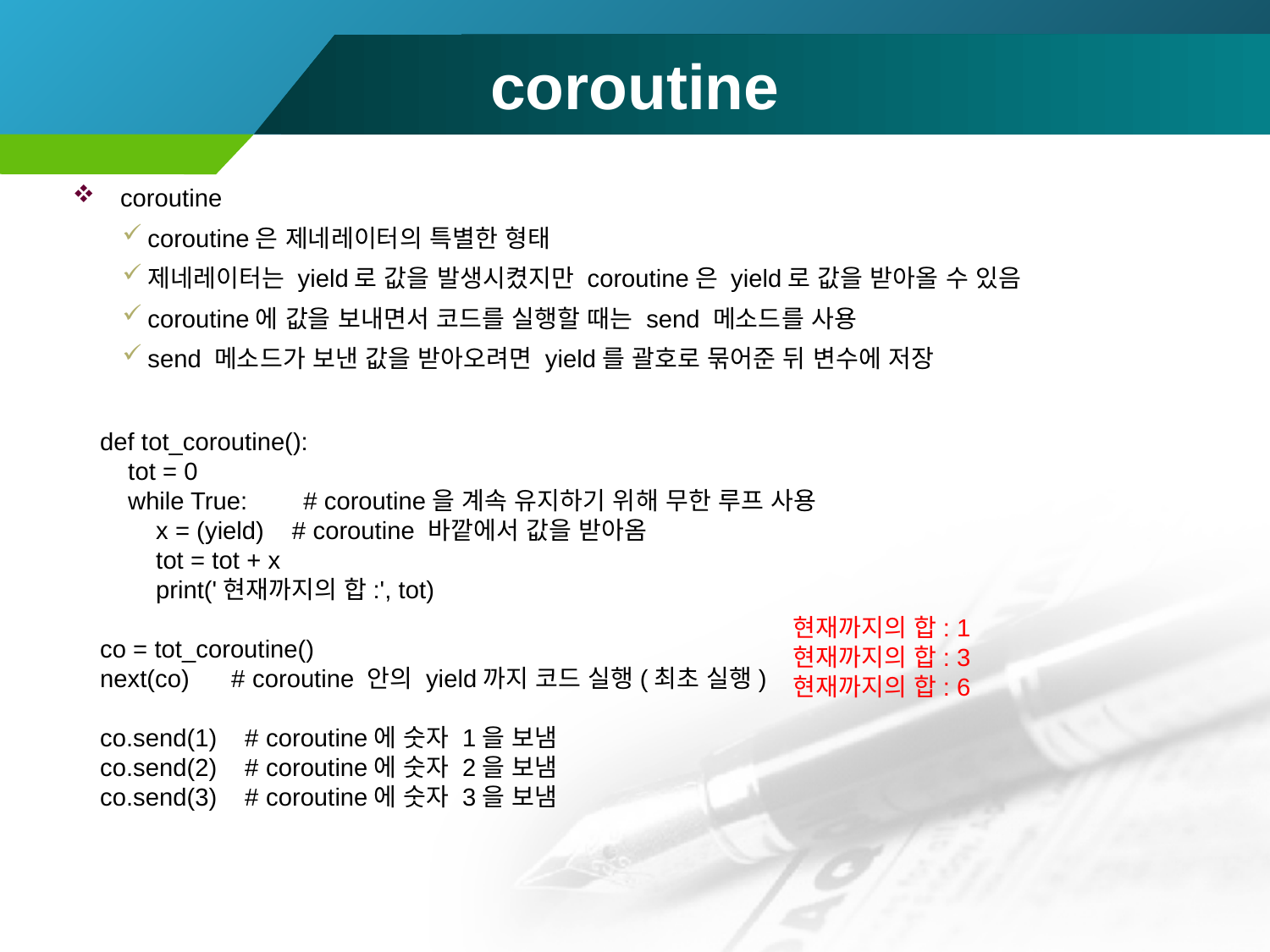

# coroutine
coroutine
coroutine은 제네레이터의 특별한 형태
제네레이터는 yield로 값을 발생시켰지만 coroutine은 yield로 값을 받아올 수 있음
coroutine에 값을 보내면서 코드를 실행할 때는 send 메소드를 사용
send 메소드가 보낸 값을 받아오려면 yield를 괄호로 묶어준 뒤 변수에 저장

def tot_coroutine():
    tot = 0
    while True:        # coroutine을 계속 유지하기 위해 무한 루프 사용
        x = (yield)    # coroutine 바깥에서 값을 받아옴
        tot = tot + x
        print('현재까지의 합:', tot)

co = tot_coroutine()
next(co)      # coroutine 안의 yield까지 코드 실행(최초 실행)

co.send(1)    # coroutine에 숫자 1을 보냄
co.send(2)    # coroutine에 숫자 2을 보냄
co.send(3)    # coroutine에 숫자 3을 보냄
현재까지의 합: 1
현재까지의 합: 3
현재까지의 합: 6